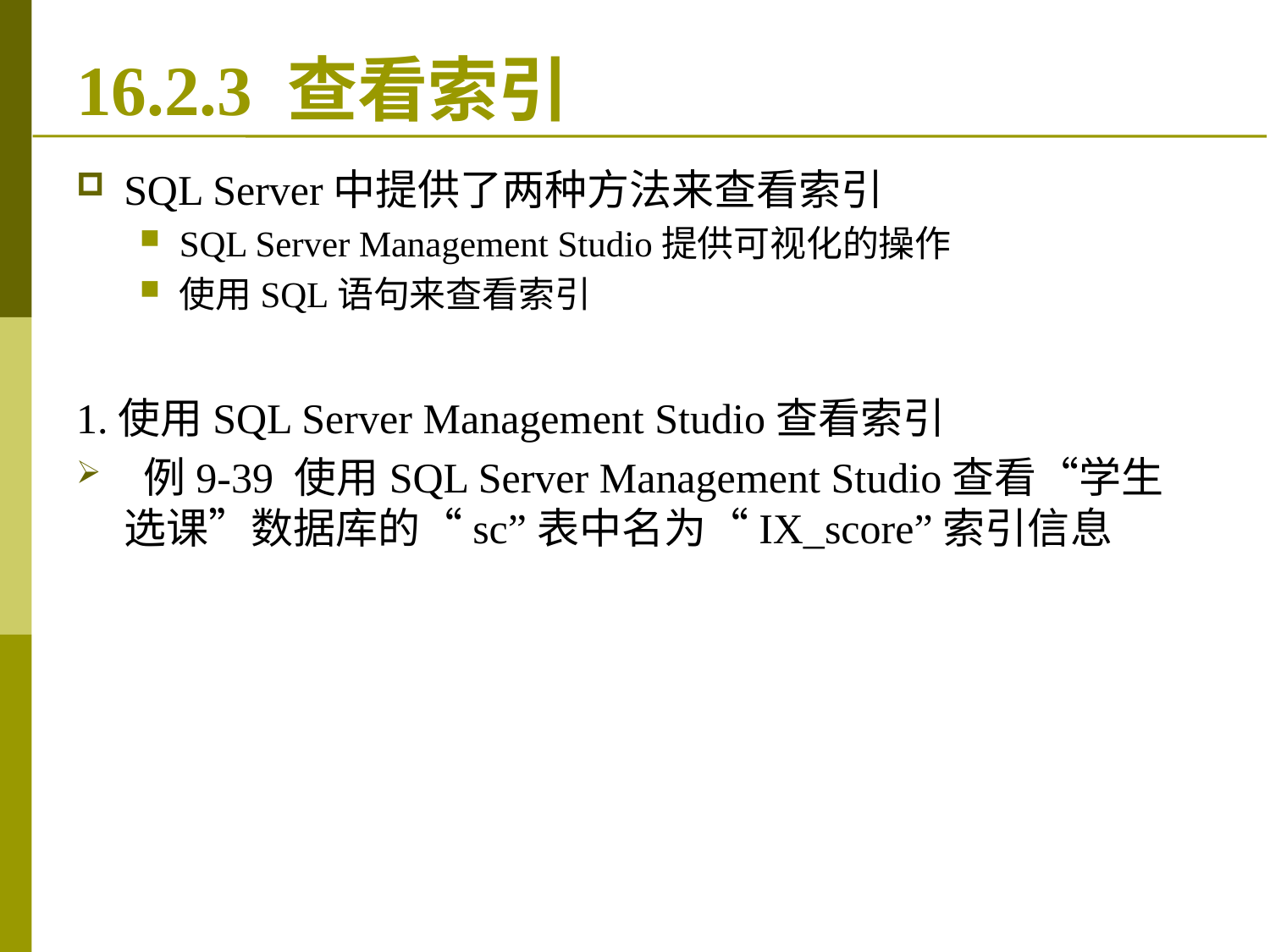

# 16.2.3 查看索引
SQL Server中提供了两种方法来查看索引
SQL Server Management Studio提供可视化的操作
使用SQL语句来查看索引

1.使用SQL Server Management Studio查看索引
 例9-39 使用SQL Server Management Studio查看“学生选课”数据库的“sc”表中名为“IX_score”索引信息